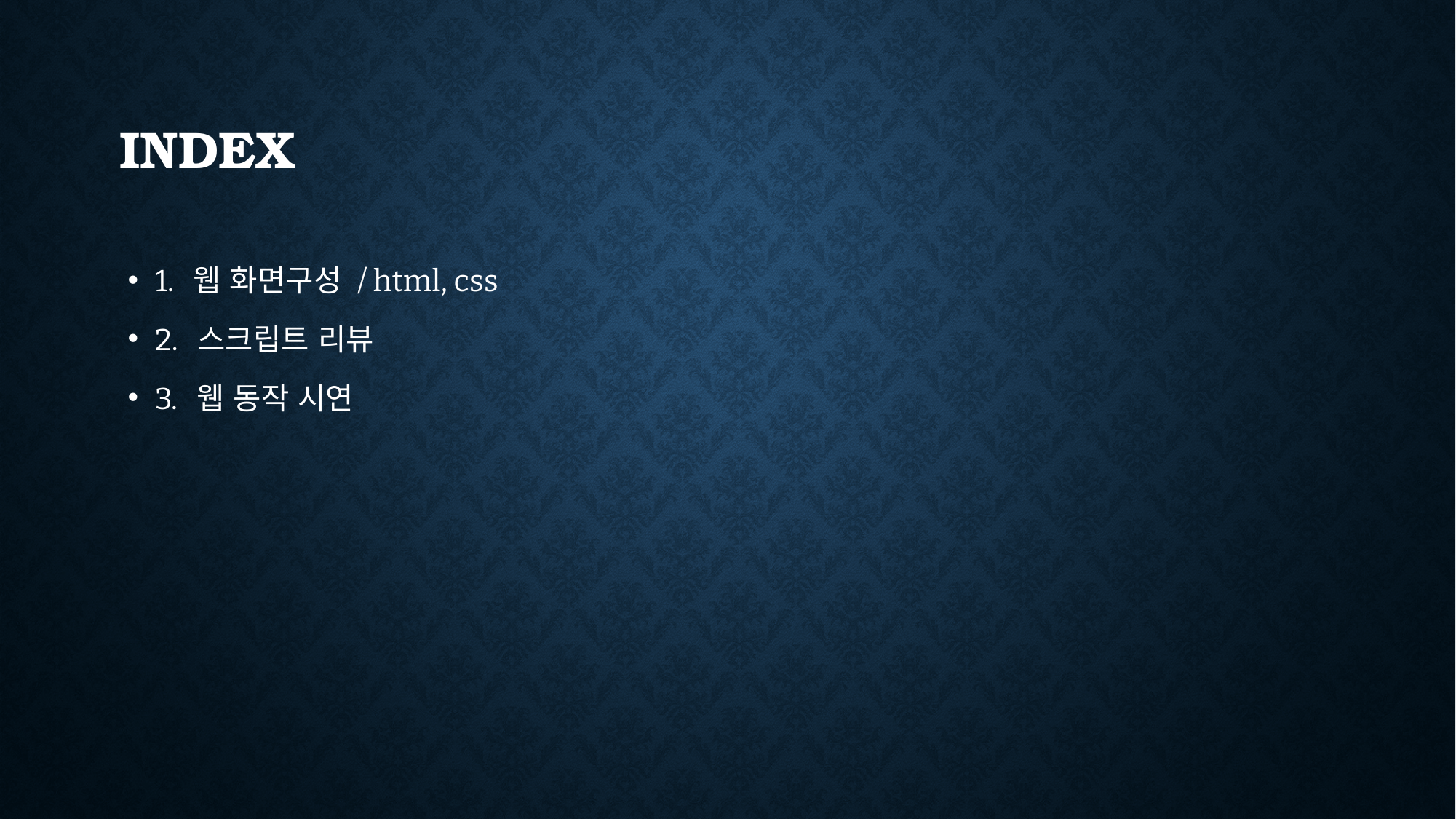

# INDEX
1.  웹 화면구성 / html, css
2.  스크립트 리뷰
3.  웹 동작 시연